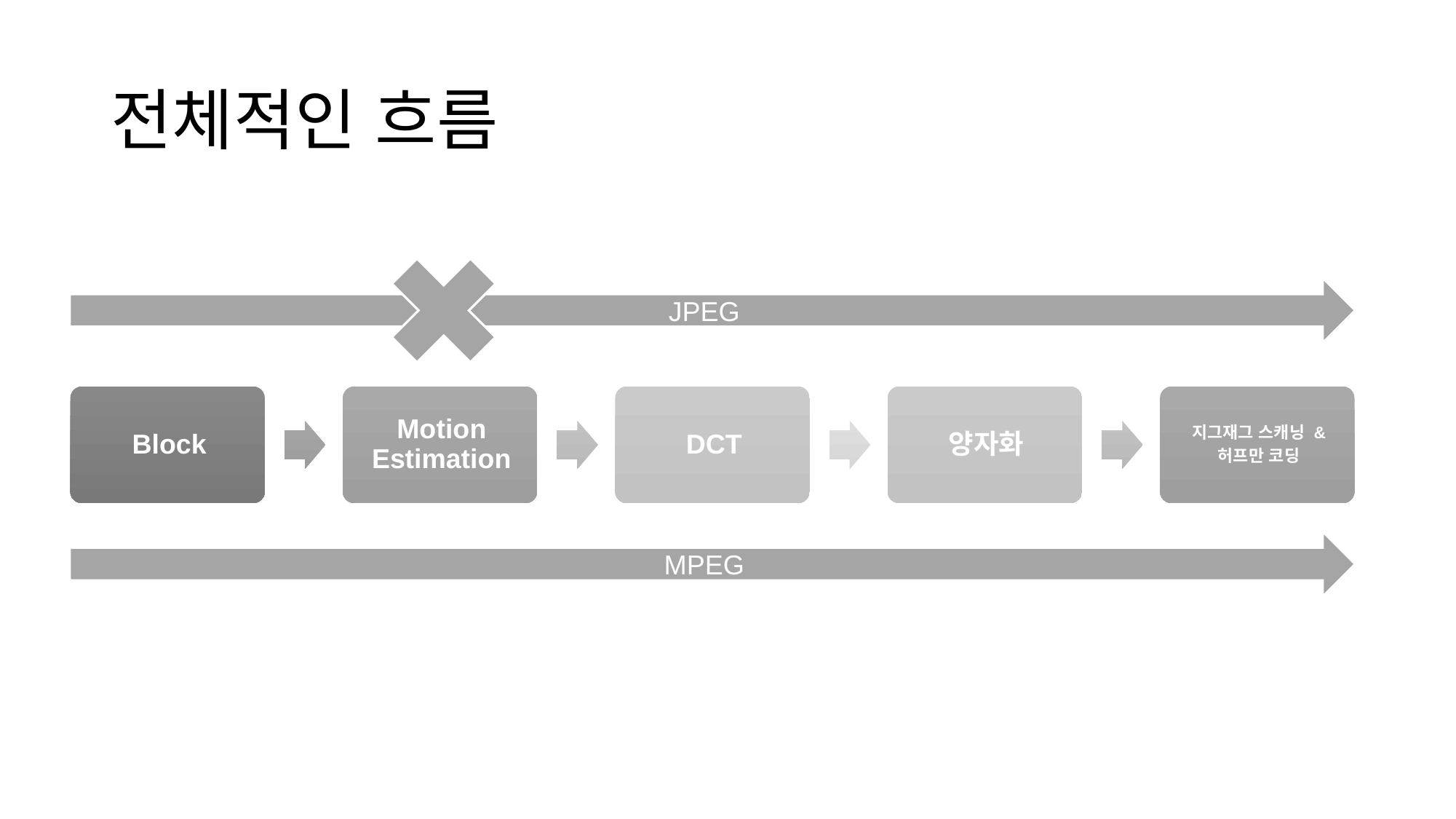

# 전체적인 흐름
Block

Motion Estimation

DCT

양자화

지그재그 스캐닝 &
허프만 코딩

JPEG
MPEG